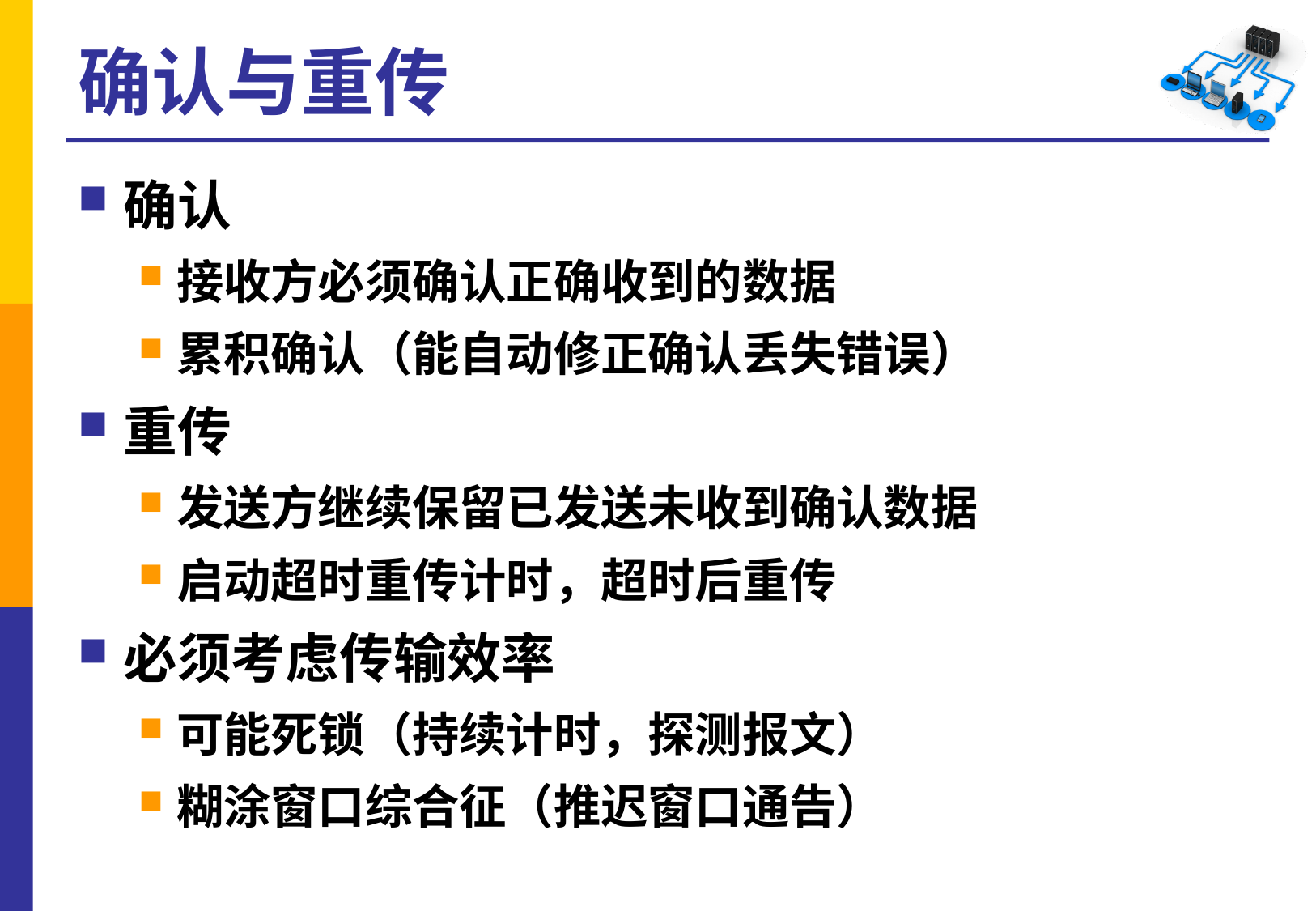

# 确认与重传
确认
接收方必须确认正确收到的数据
累积确认（能自动修正确认丢失错误）
重传
发送方继续保留已发送未收到确认数据
启动超时重传计时，超时后重传
必须考虑传输效率
可能死锁（持续计时，探测报文）
糊涂窗口综合征（推迟窗口通告）